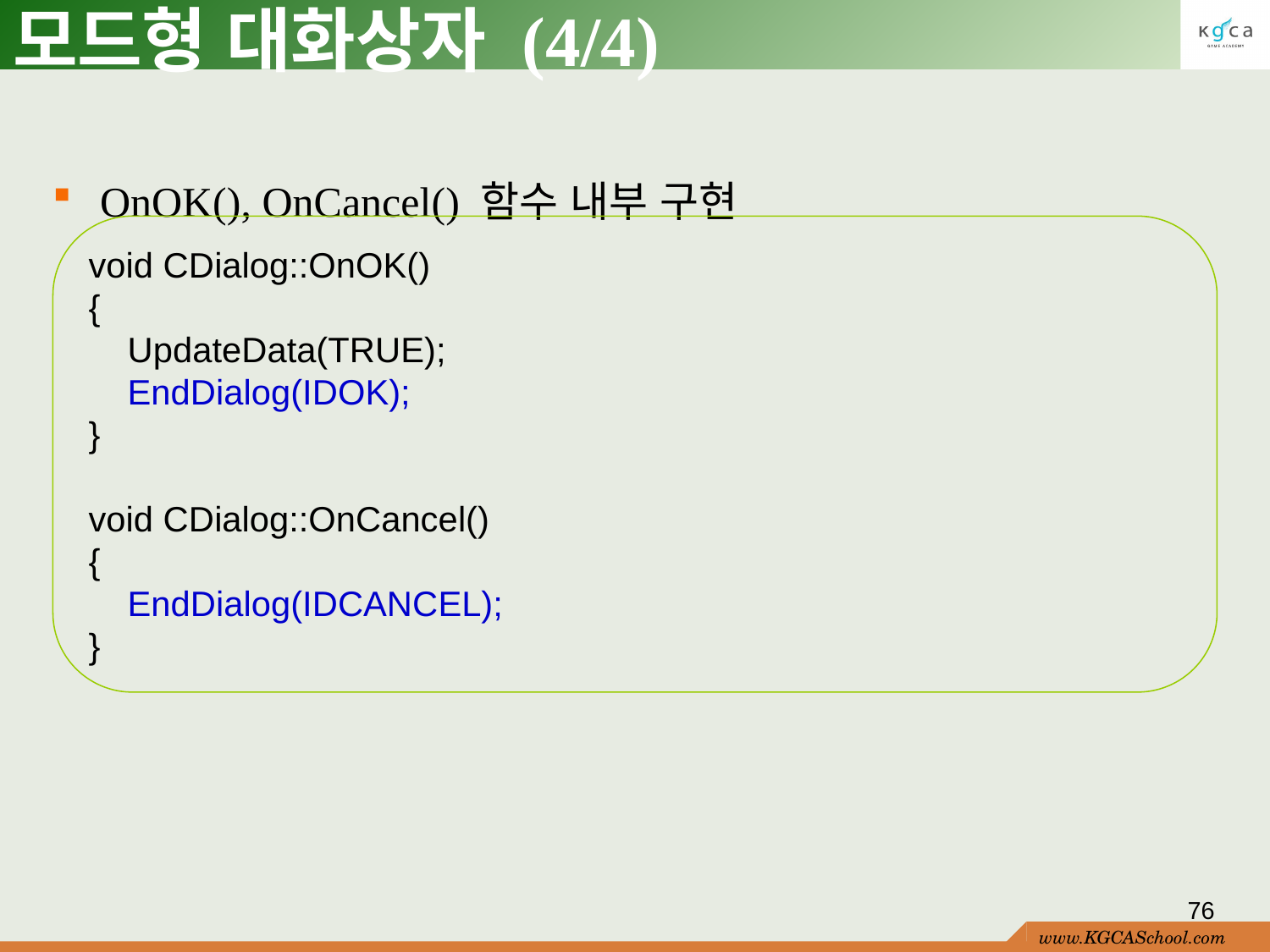

# 모드형 대화상자 (4/4)
OnOK(), OnCancel() 함수 내부 구현
void CDialog::OnOK()
{
    UpdateData(TRUE);
    EndDialog(IDOK);
}

void CDialog::OnCancel()
{
    EndDialog(IDCANCEL);
}
76